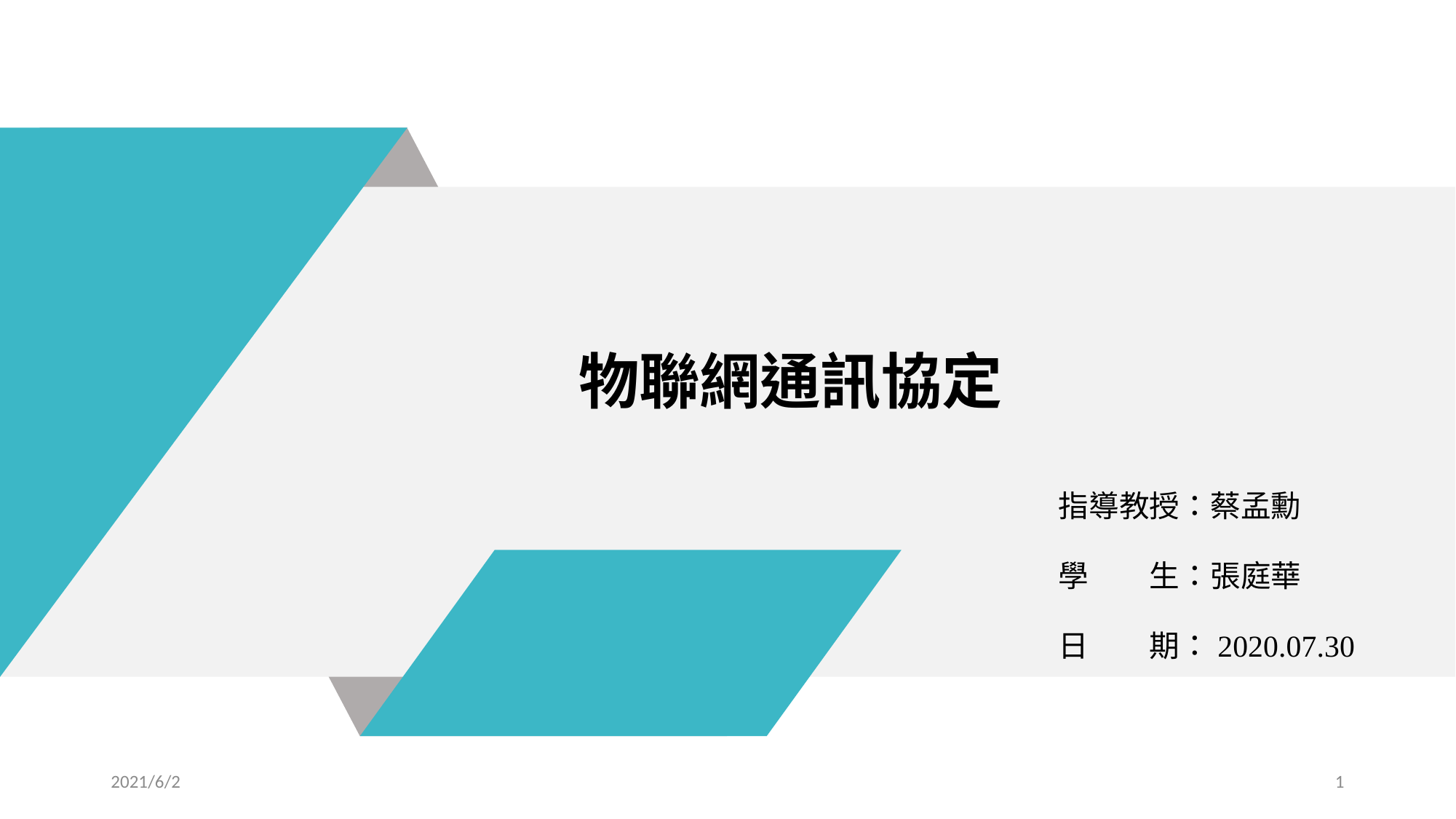

# 物聯網通訊協定
指導教授：蔡孟勳
學　　生：張庭華
日　　期：2020.07.30

2021/6/2
1